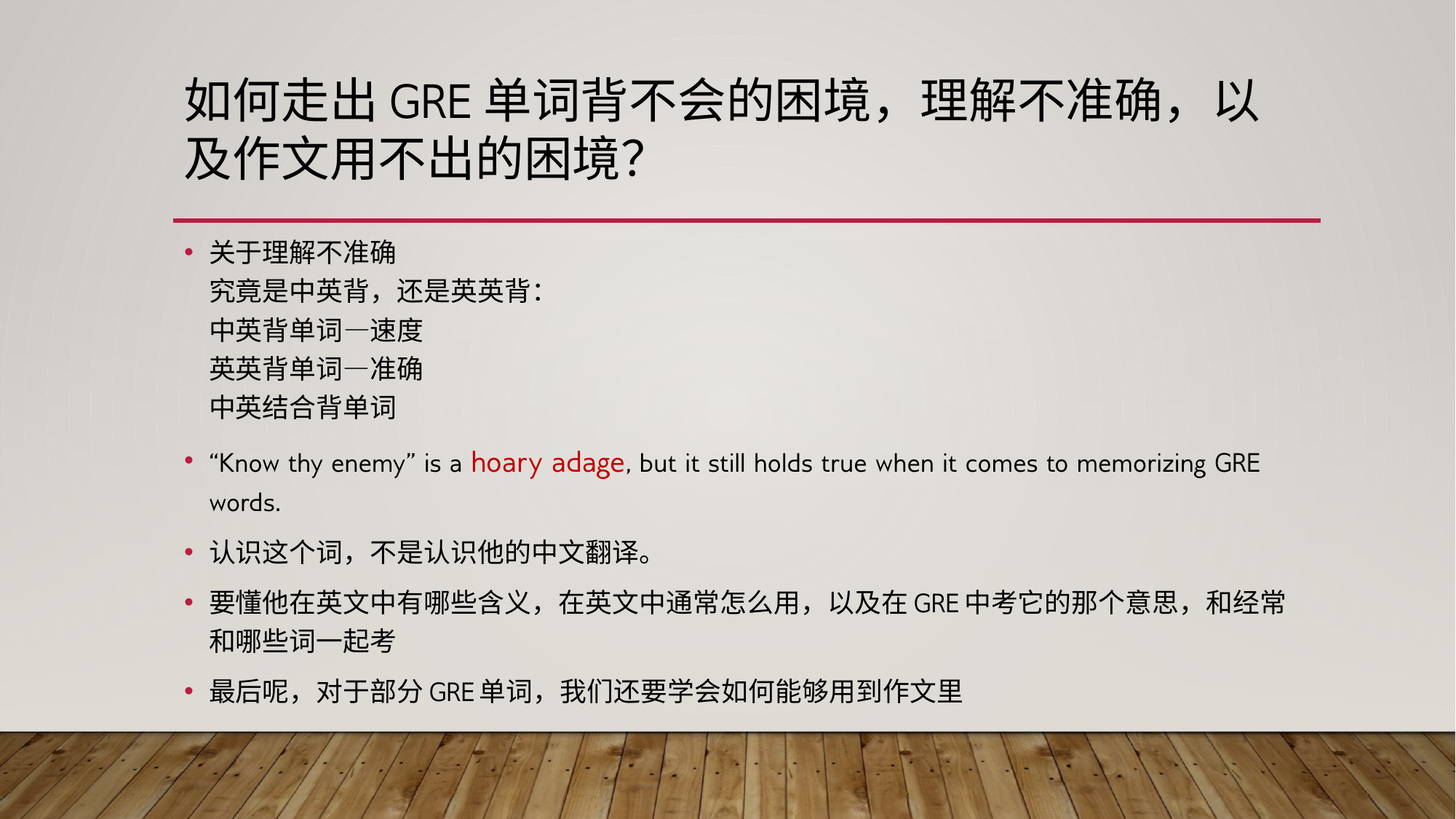

如何走出GRE单词背不会的困境，理解不准确，以及作文用不出的困境？
关于理解不准确
究竟是中英背，还是英英背：
中英背单词—速度
英英背单词—准确
中英结合背单词
“Know thy enemy” is a hoary adage, but it still holds true when it comes to memorizing GRE words.
认识这个词，不是认识他的中文翻译。
要懂他在英文中有哪些含义，在英文中通常怎么用，以及在GRE中考它的那个意思，和经常和哪些词一起考
最后呢，对于部分GRE单词，我们还要学会如何能够用到作文里